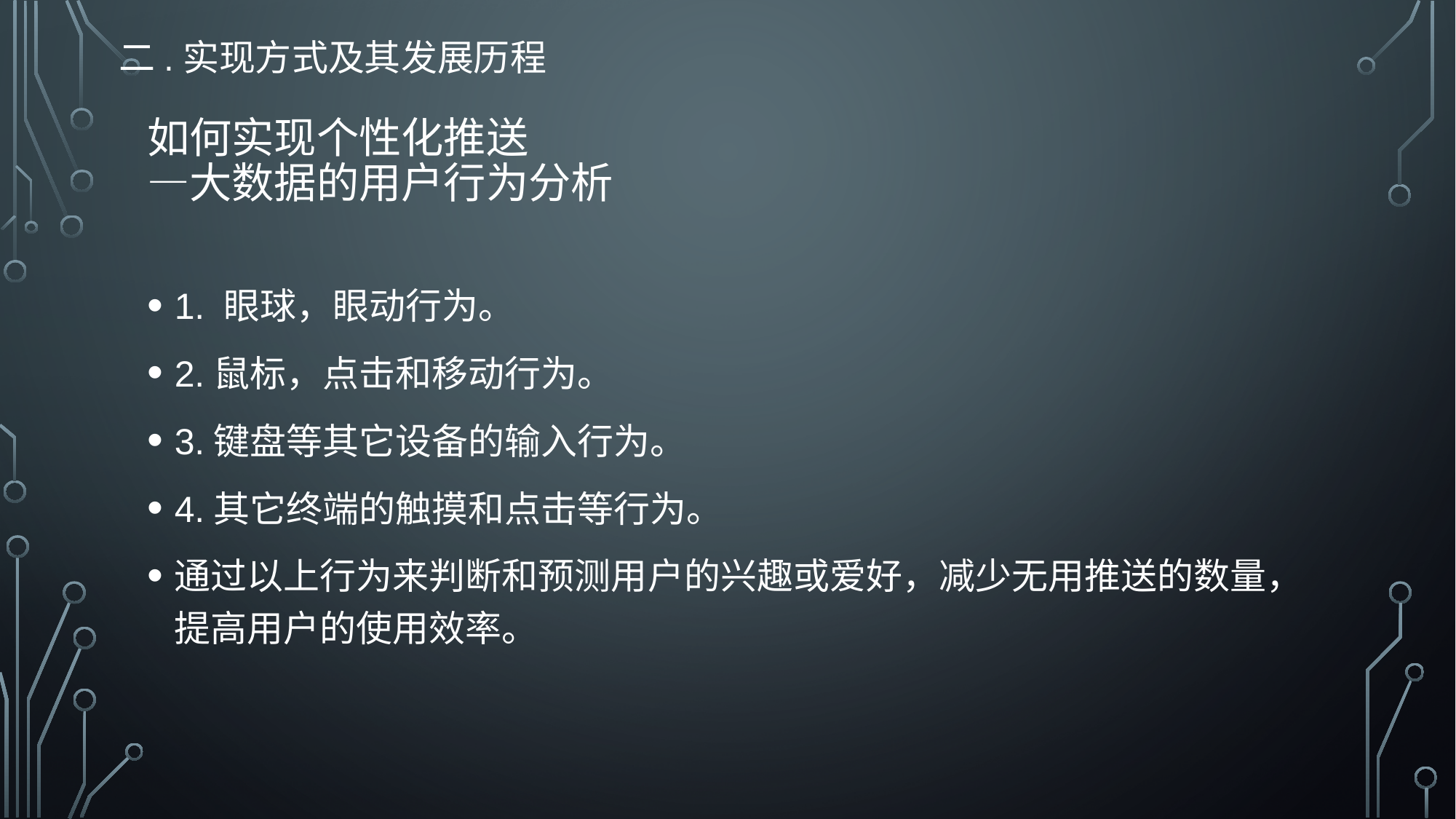

二.实现方式及其发展历程
# 如何实现个性化推送 —大数据的用户行为分析
1. 眼球，眼动行为。
2.鼠标，点击和移动行为。
3.键盘等其它设备的输入行为。
4.其它终端的触摸和点击等行为。
通过以上行为来判断和预测用户的兴趣或爱好，减少无用推送的数量，提高用户的使用效率。